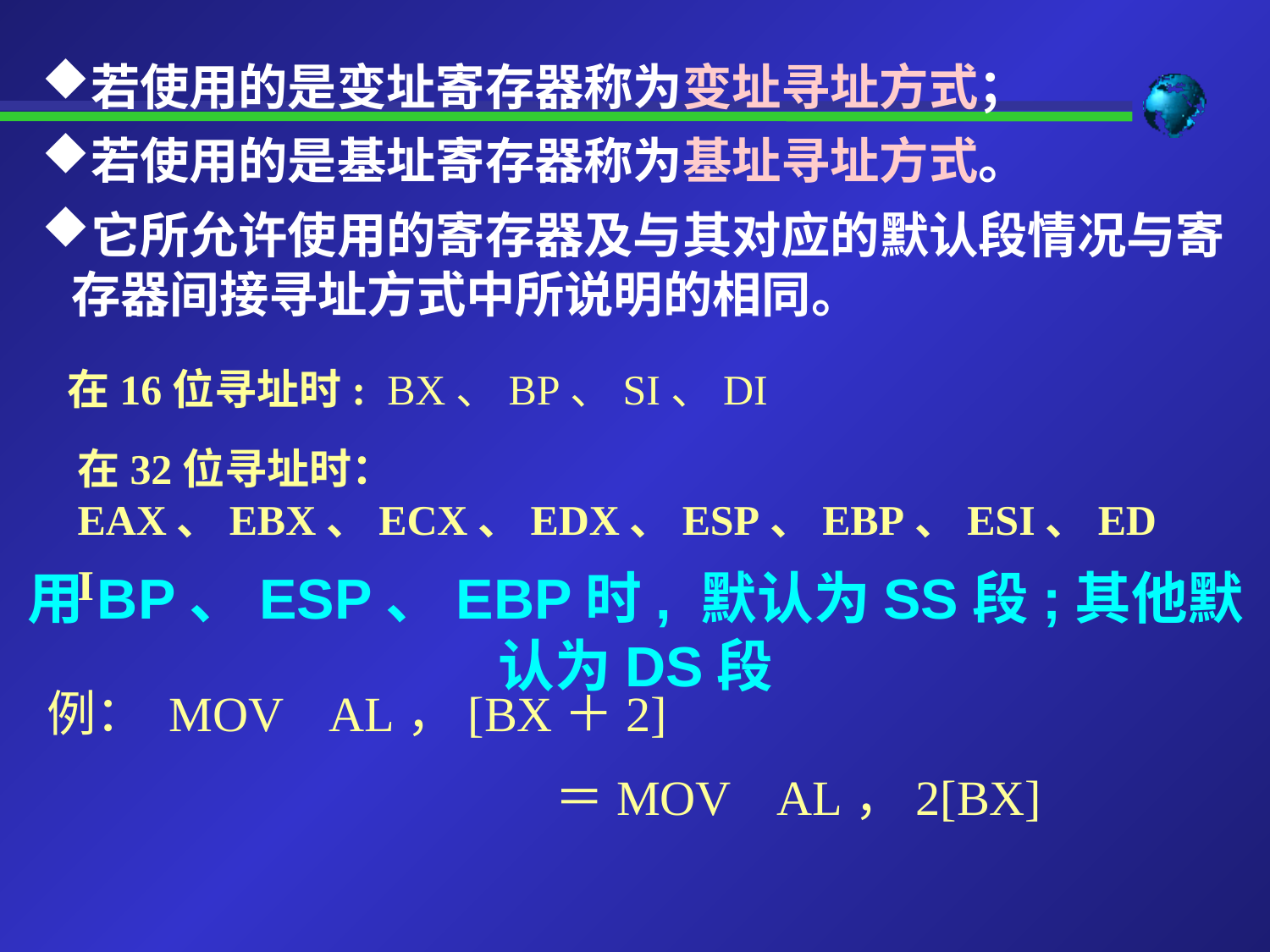

若使用的是变址寄存器称为变址寻址方式；
若使用的是基址寄存器称为基址寻址方式。
它所允许使用的寄存器及与其对应的默认段情况与寄存器间接寻址方式中所说明的相同。
在16位寻址时:  BX、BP、SI、DI
在32位寻址时：
EAX、EBX、ECX、EDX、ESP、EBP、ESI、EDI
用BP、ESP、EBP时, 默认为SS段;其他默认为DS段
例： MOV    AL，[BX＋2]
				＝MOV    AL，2[BX]
96